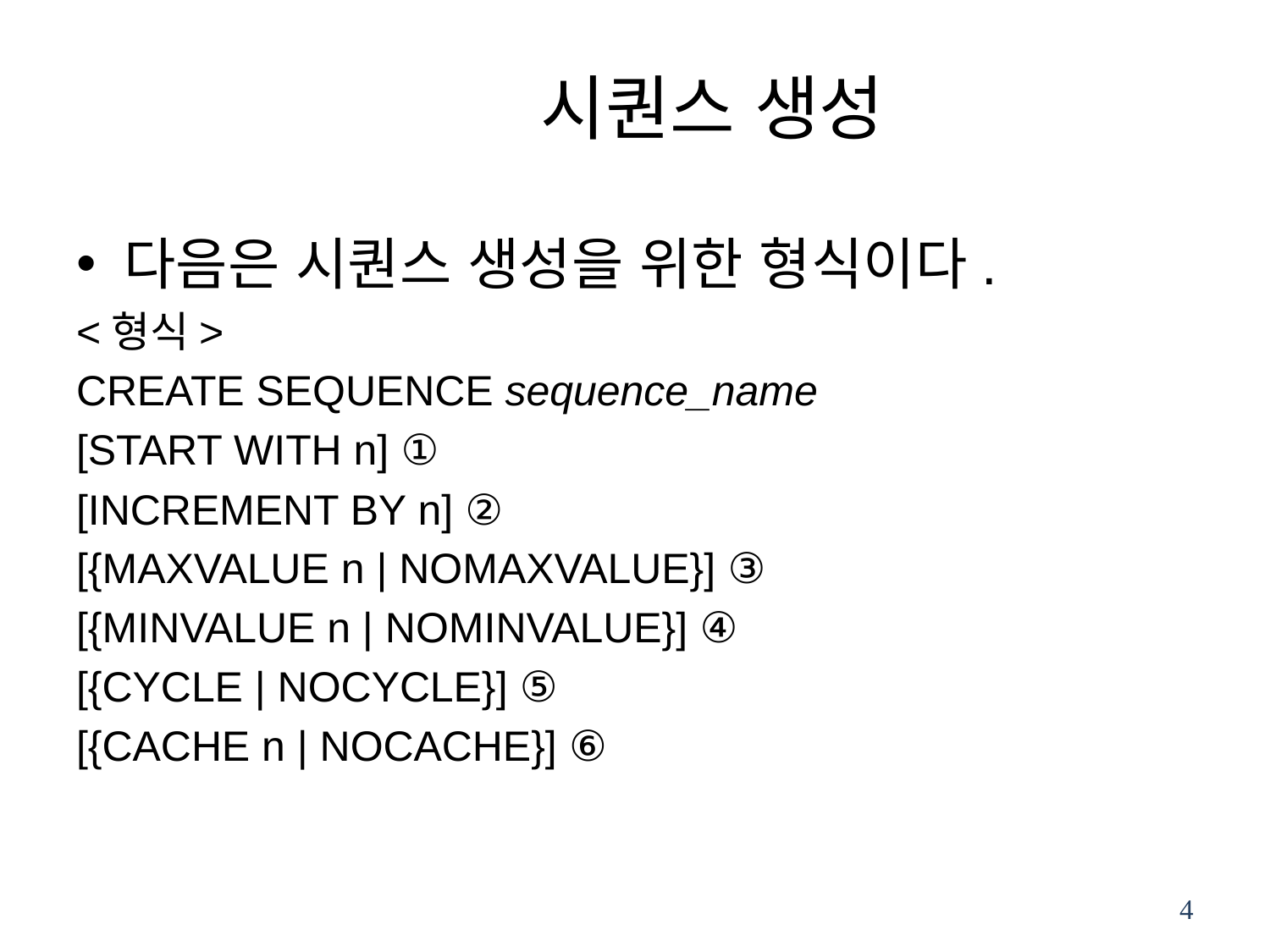

# 시퀀스 생성
다음은 시퀀스 생성을 위한 형식이다.
<형식>
CREATE SEQUENCE sequence_name
[START WITH n] ①
[INCREMENT BY n] ②
[{MAXVALUE n | NOMAXVALUE}] ③
[{MINVALUE n | NOMINVALUE}] ④
[{CYCLE | NOCYCLE}] ⑤
[{CACHE n | NOCACHE}] ⑥
4